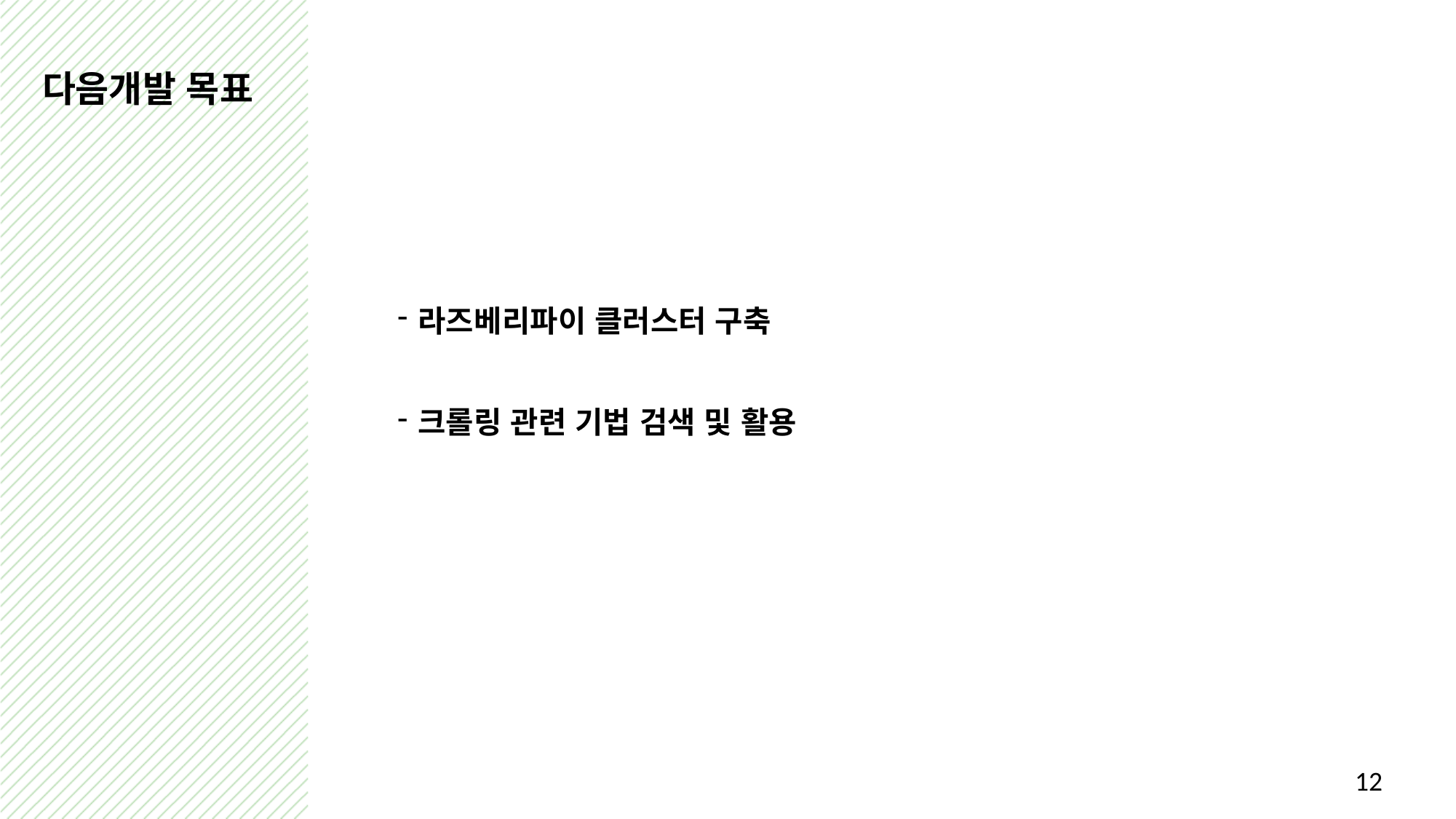

다음개발 목표
라즈베리파이 클러스터 구축

크롤링 관련 기법 검색 및 활용
12